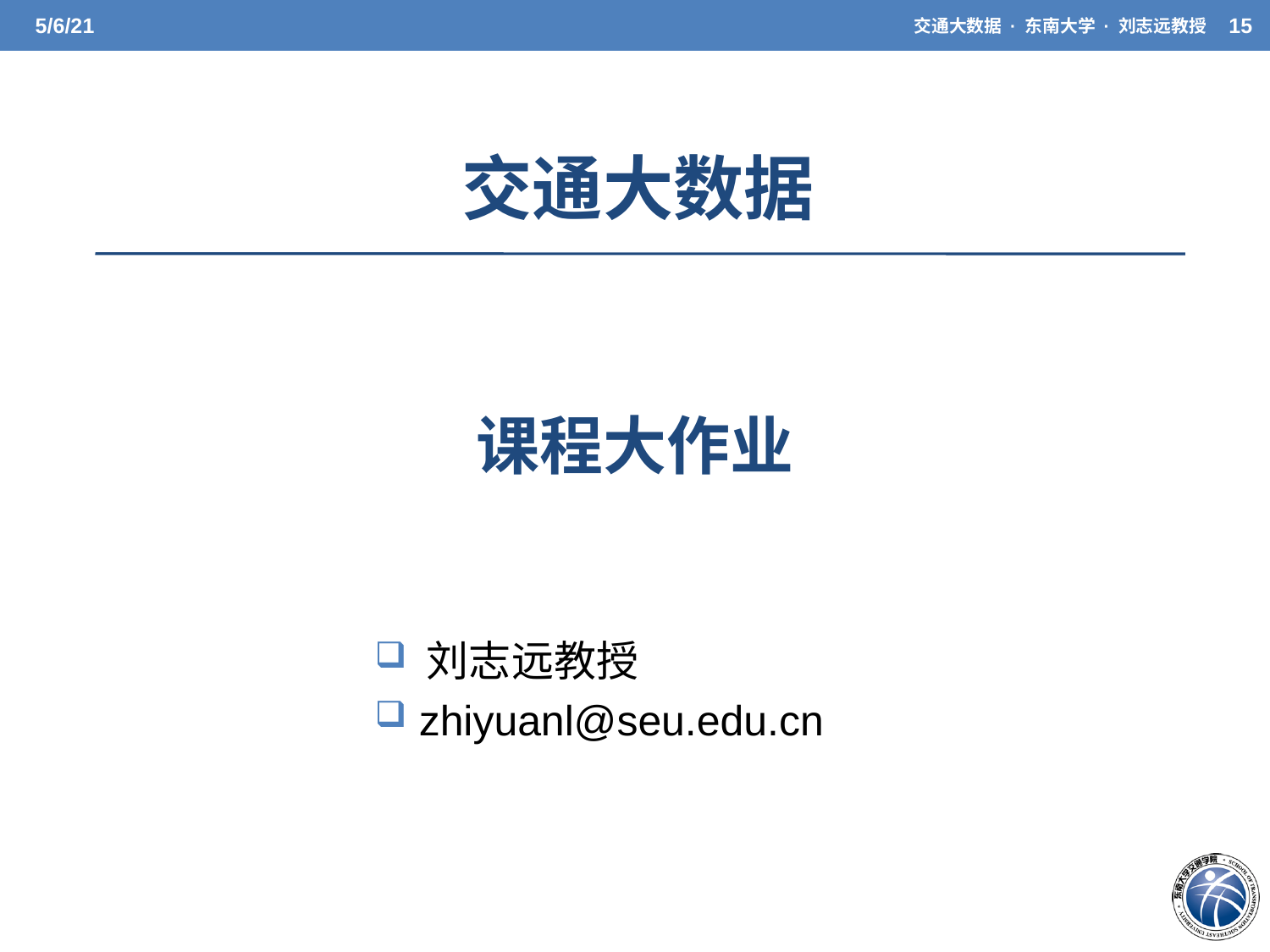

5/6/21
交通大数据 · 东南大学 · 刘志远教授
15
交通大数据

课程大作业
 刘志远教授
 zhiyuanl@seu.edu.cn